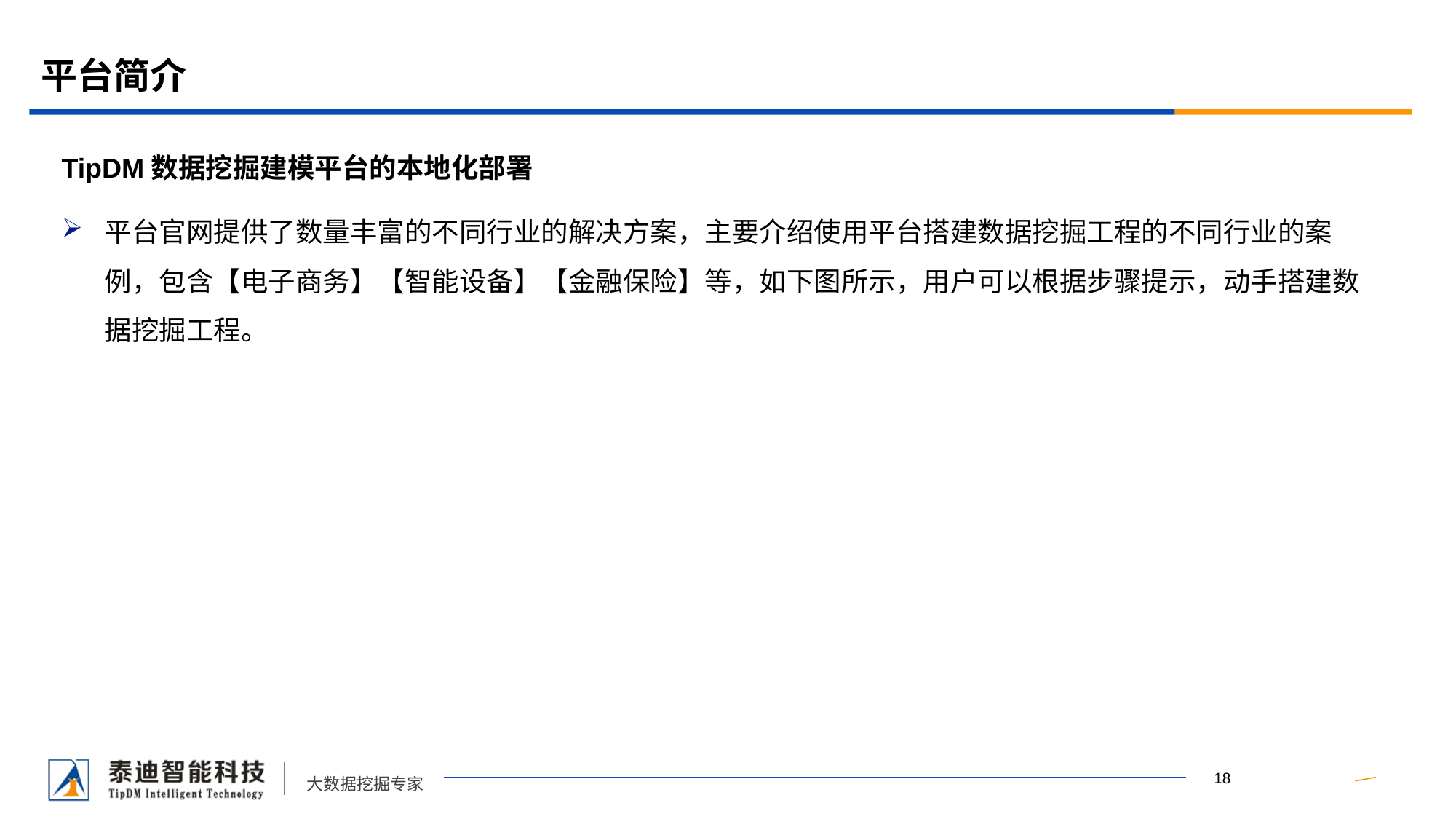

# 平台简介
TipDM数据挖掘建模平台的本地化部署
平台官网提供了数量丰富的不同行业的解决方案，主要介绍使用平台搭建数据挖掘工程的不同行业的案例，包含【电子商务】【智能设备】【金融保险】等，如下图所示，用户可以根据步骤提示，动手搭建数据挖掘工程。